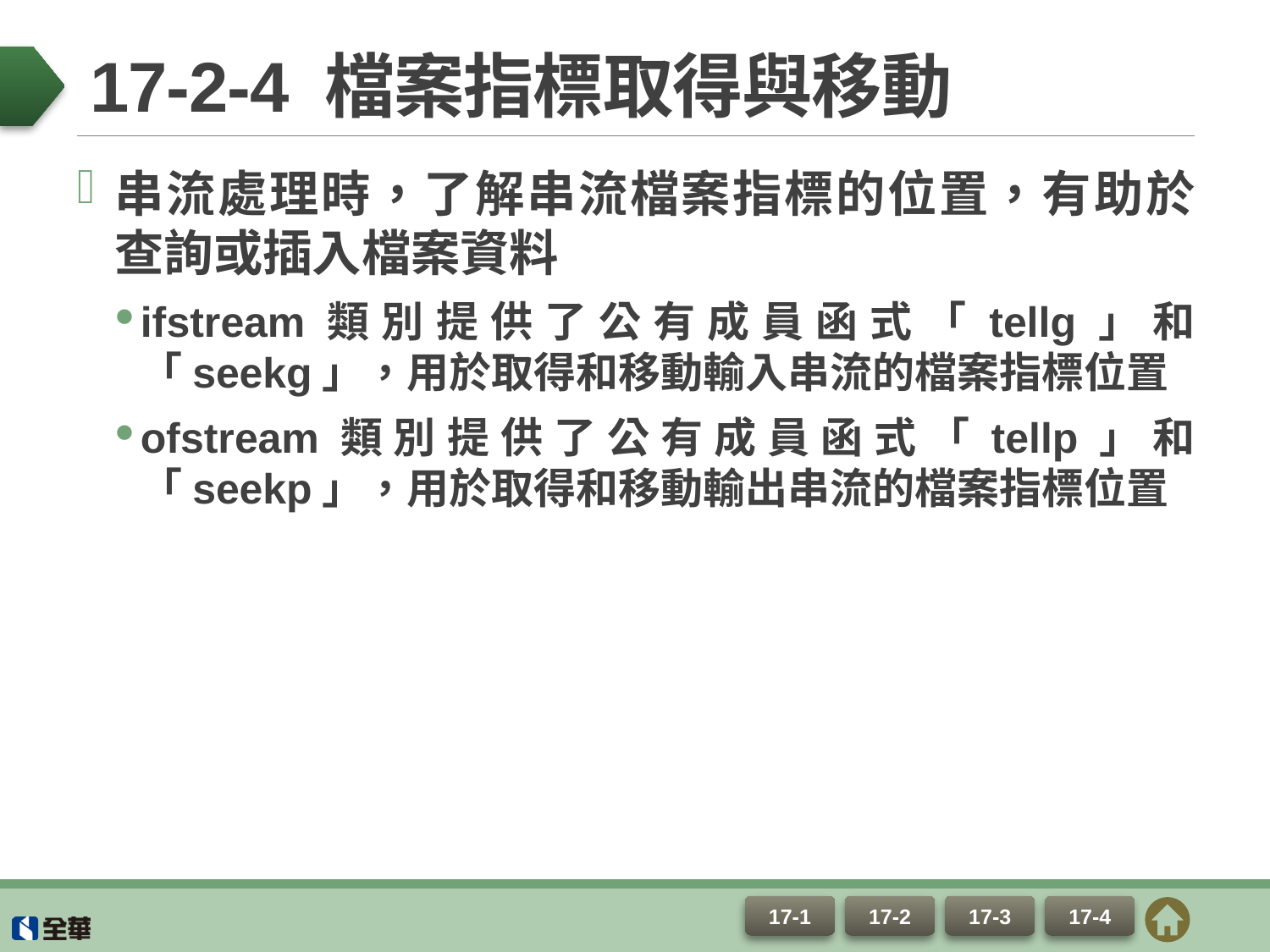

# 17-2-4 檔案指標取得與移動
串流處理時，了解串流檔案指標的位置，有助於查詢或插入檔案資料
ifstream類別提供了公有成員函式「tellg」和「seekg」，用於取得和移動輸入串流的檔案指標位置
ofstream類別提供了公有成員函式「tellp」和「seekp」，用於取得和移動輸出串流的檔案指標位置